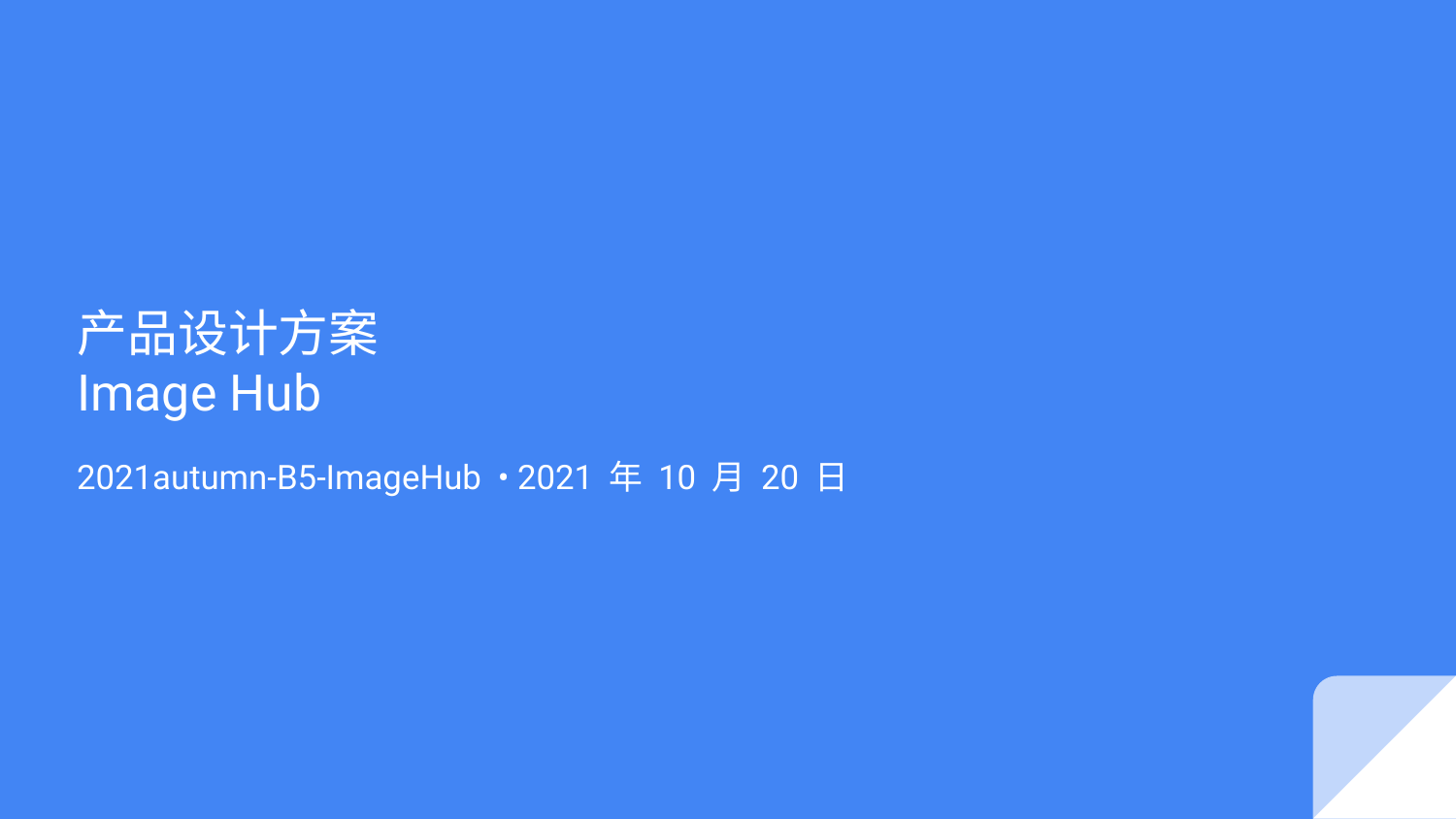

# 产品设计方案 Image Hub
2021autumn-B5-ImageHub  • 2021 年 10 月 20 日